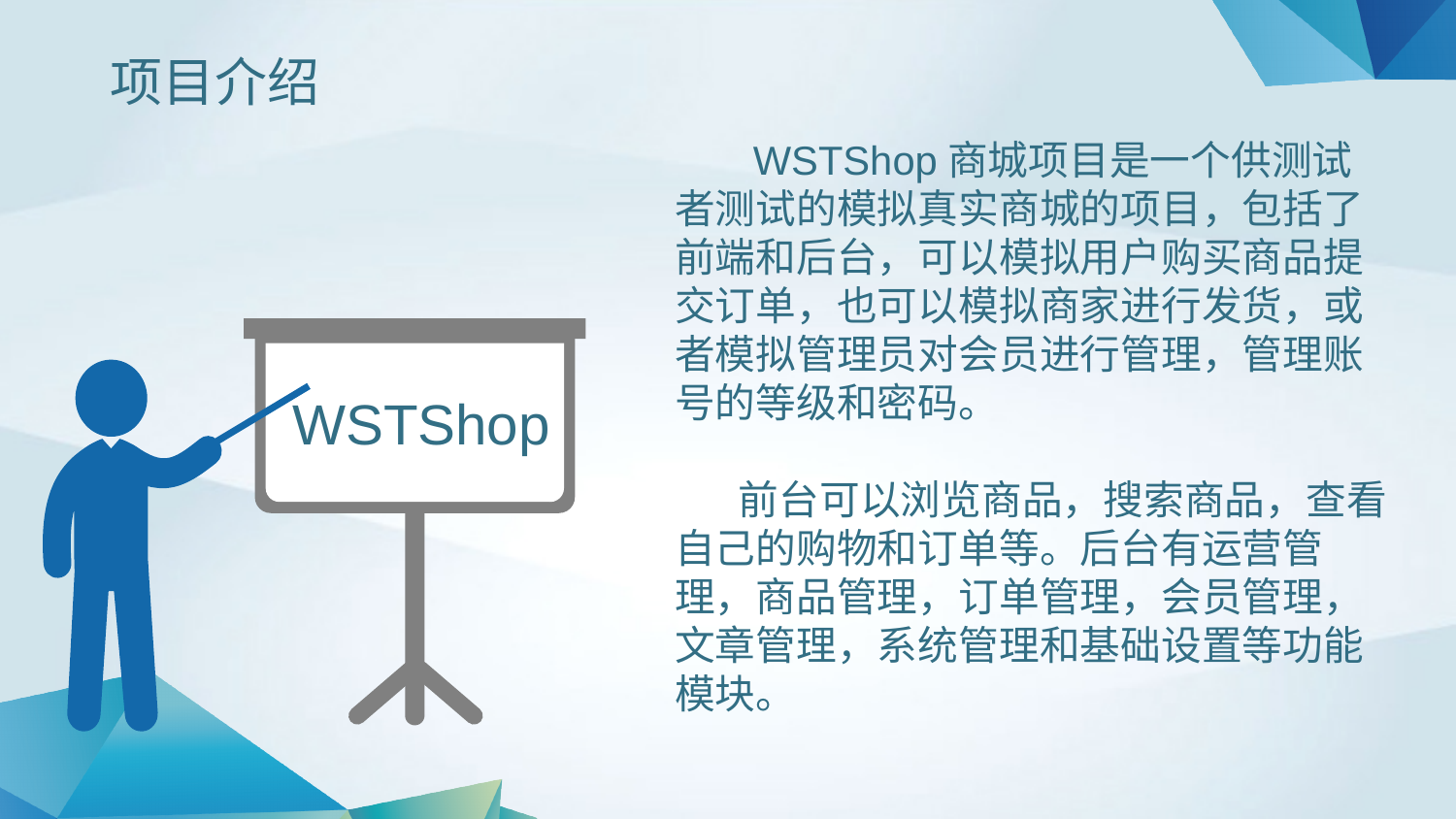

项目介绍
       WSTShop商城项目是一个供测试者测试的模拟真实商城的项目，包括了前端和后台，可以模拟用户购买商品提交订单，也可以模拟商家进行发货，或者模拟管理员对会员进行管理，管理账号的等级和密码。
      前台可以浏览商品，搜索商品，查看自己的购物和订单等。后台有运营管理，商品管理，订单管理，会员管理，文章管理，系统管理和基础设置等功能模块。

WSTShop